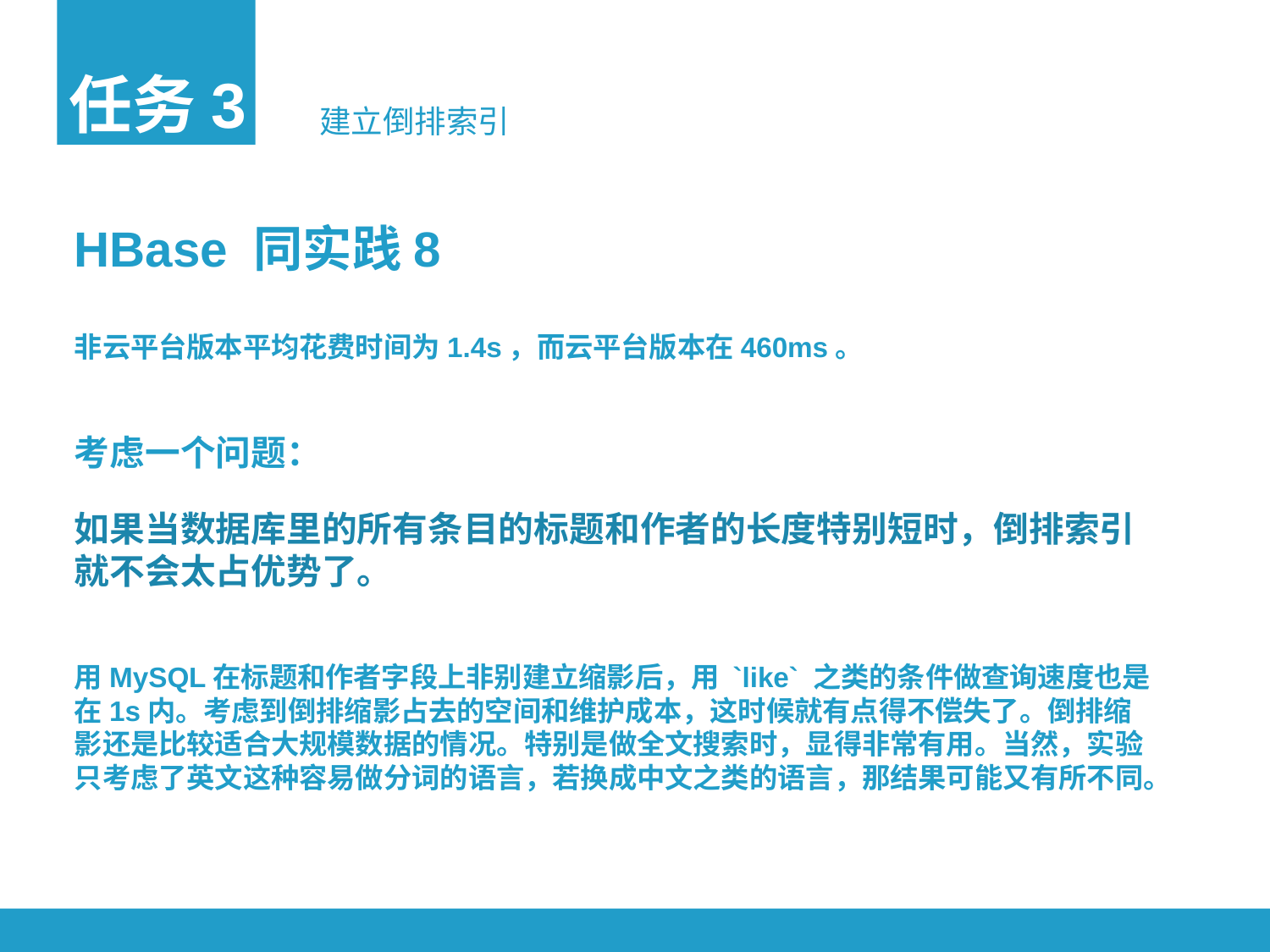

任务3
建立倒排索引
HBase 同实践8
非云平台版本平均花费时间为1.4s，而云平台版本在460ms。

考虑一个问题：

如果当数据库里的所有条目的标题和作者的长度特别短时，倒排索引就不会太占优势了。

用MySQL在标题和作者字段上非别建立缩影后，用 `like` 之类的条件做查询速度也是在1s内。考虑到倒排缩影占去的空间和维护成本，这时候就有点得不偿失了。倒排缩影还是比较适合大规模数据的情况。特别是做全文搜索时，显得非常有用。当然，实验只考虑了英文这种容易做分词的语言，若换成中文之类的语言，那结果可能又有所不同。